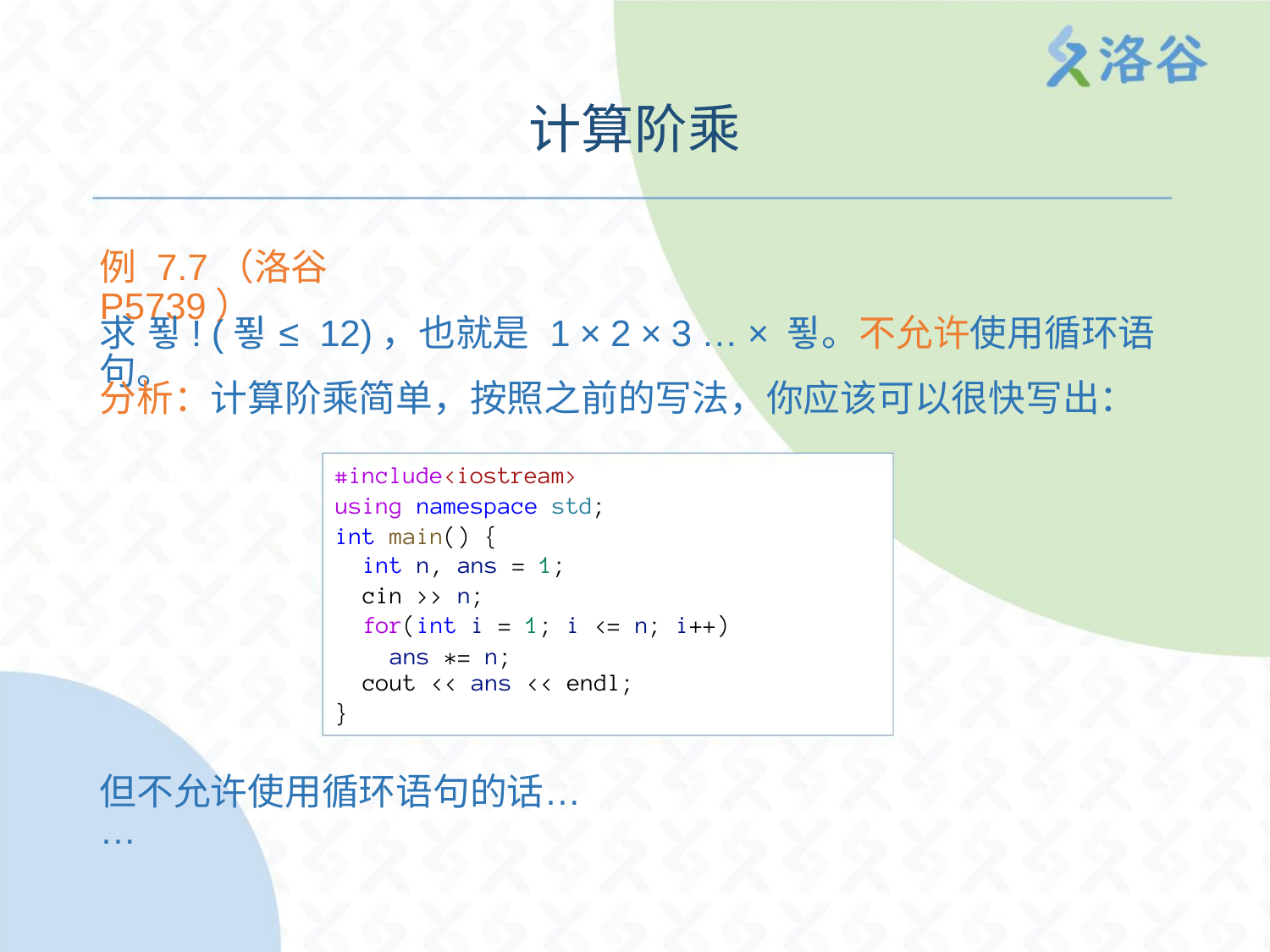

计算阶乘
例 7.7（洛谷 P5739）
求 푛! (푛 ≤ 12)，也就是 1 × 2 × 3 … × 푛。不允许使用循环语句。
分析：计算阶乘简单，按照之前的写法，你应该可以很快写出：
#include<iostream>
using namespace std;
int main() {
int n, ans = 1;
cin >> n;
for(int i = 1; i <= n; i++)
ans *= n;
cout << ans << endl;
}
但不允许使用循环语句的话……